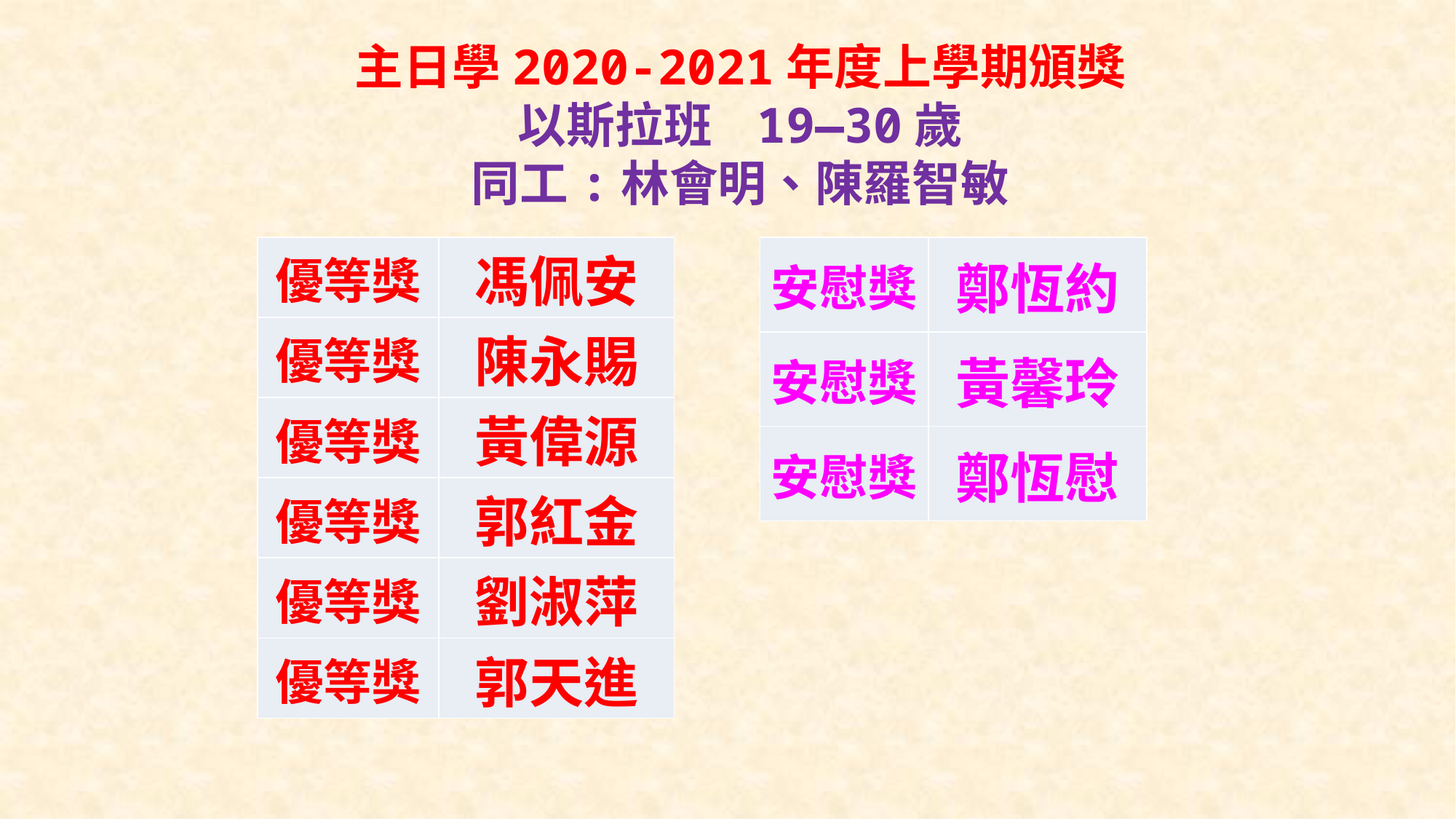

主日學2020-2021年度上學期頒獎
以斯拉班   19—30歲
同工:林會明、陳羅智敏

| 優等獎 | 馮佩安 |
| --- | --- |
| 優等獎 | 陳永賜 |
| 優等獎 | 黃偉源 |
| 優等獎 | 郭紅金 |
| 優等獎 | 劉淑萍 |
| 優等獎 | 郭天進 |
| 安慰獎 | 鄭恆約 |
| --- | --- |
| 安慰獎 | 黃馨玲 |
| 安慰獎 | 鄭恆慰 |